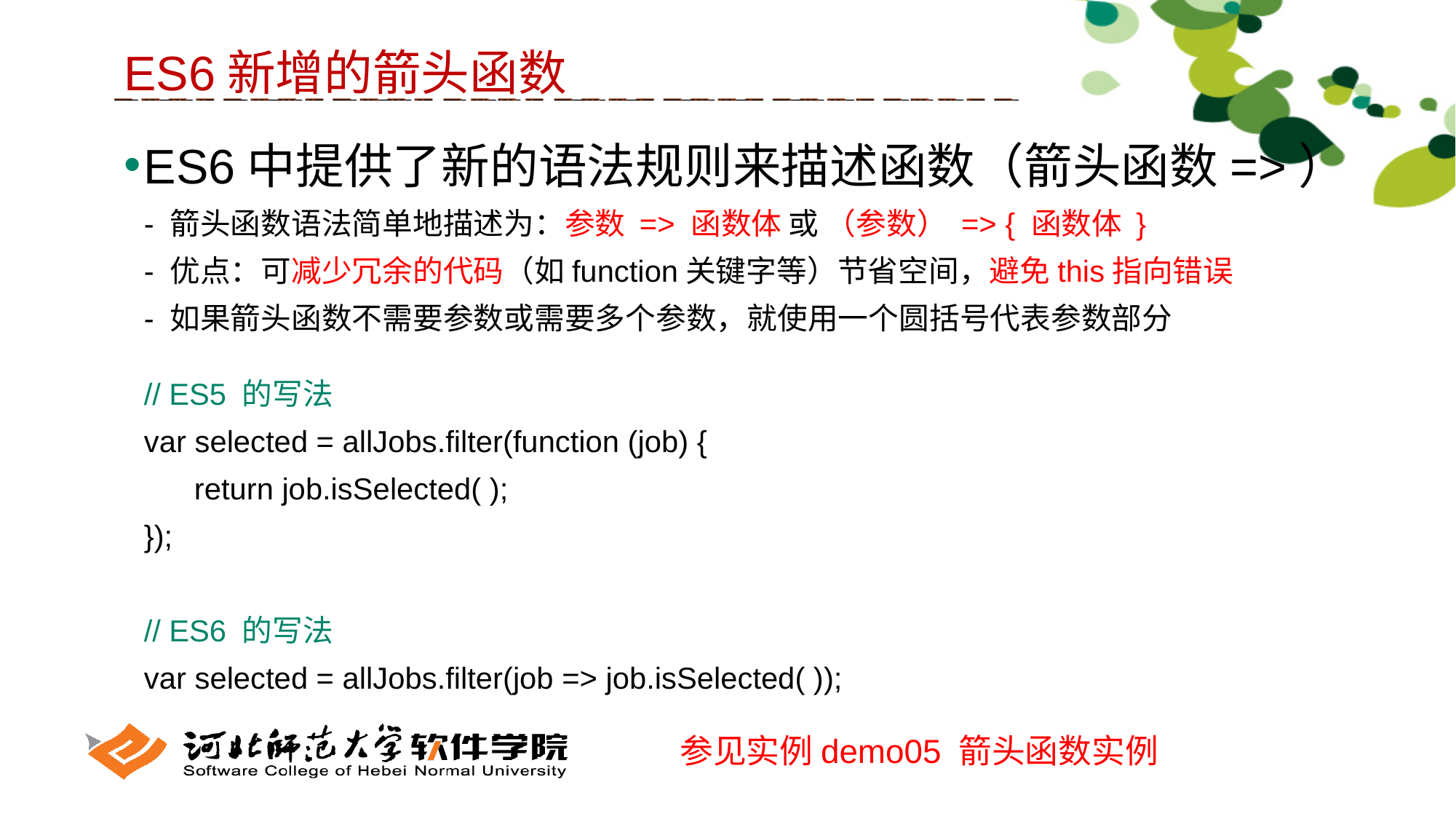

ES6新增的箭头函数
ES6中提供了新的语法规则来描述函数（箭头函数=>）
- 箭头函数语法简单地描述为：参数 => 函数体 或 （参数） => { 函数体 }
- 优点：可减少冗余的代码（如function关键字等）节省空间，避免this指向错误
- 如果箭头函数不需要参数或需要多个参数，就使用一个圆括号代表参数部分
// ES5 的写法
var selected = allJobs.filter(function (job) {
      return job.isSelected( );
});
// ES6 的写法
var selected = allJobs.filter(job => job.isSelected( ));

参见实例demo05 箭头函数实例